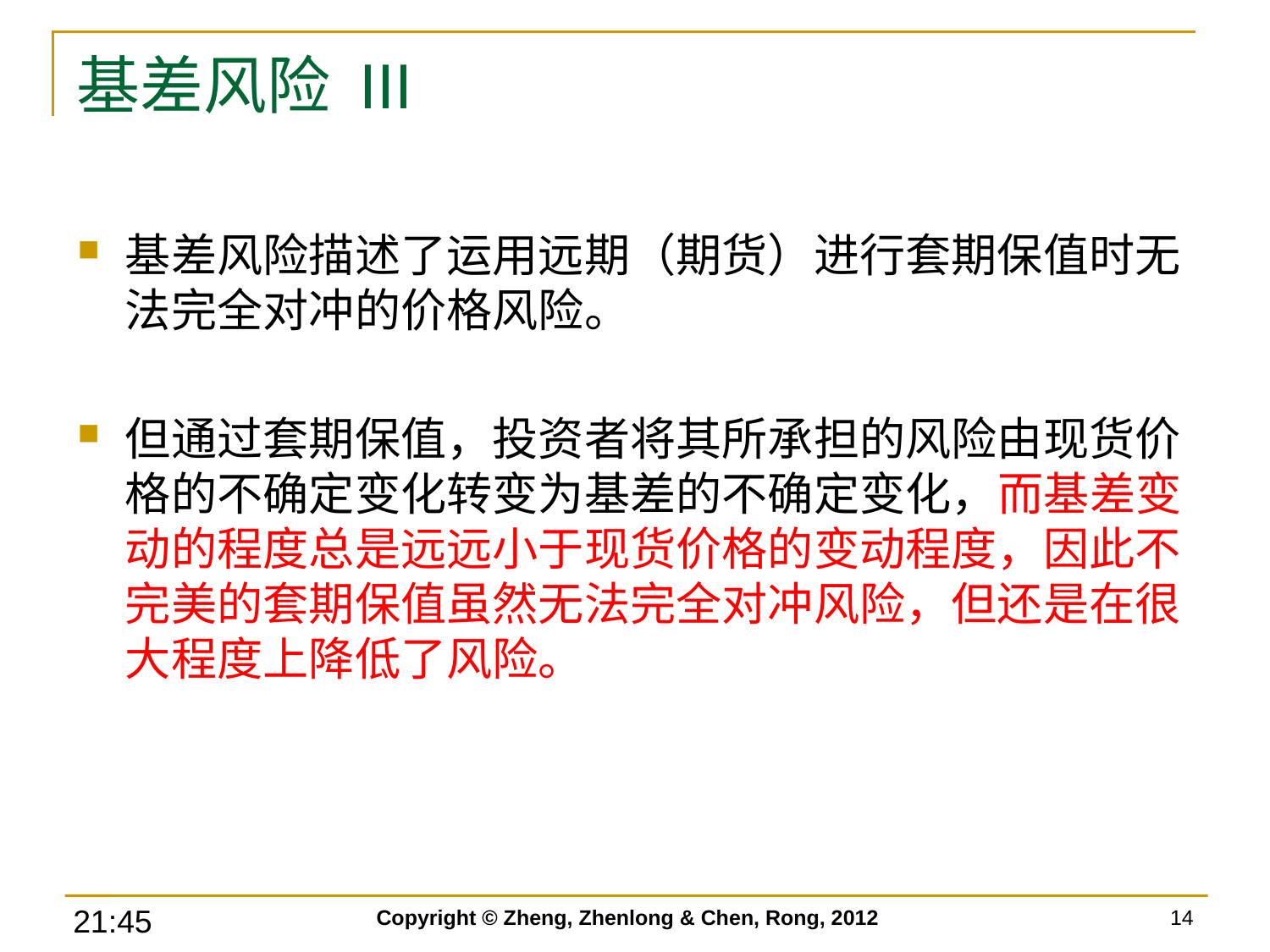

# 基差风险 III

基差风险描述了运用远期（期货）进行套期保值时无法完全对冲的价格风险。

但通过套期保值，投资者将其所承担的风险由现货价格的不确定变化转变为基差的不确定变化，而基差变动的程度总是远远小于现货价格的变动程度，因此不完美的套期保值虽然无法完全对冲风险，但还是在很大程度上降低了风险。
Copyright © Zheng, Zhenlong & Chen, Rong, 2012
14